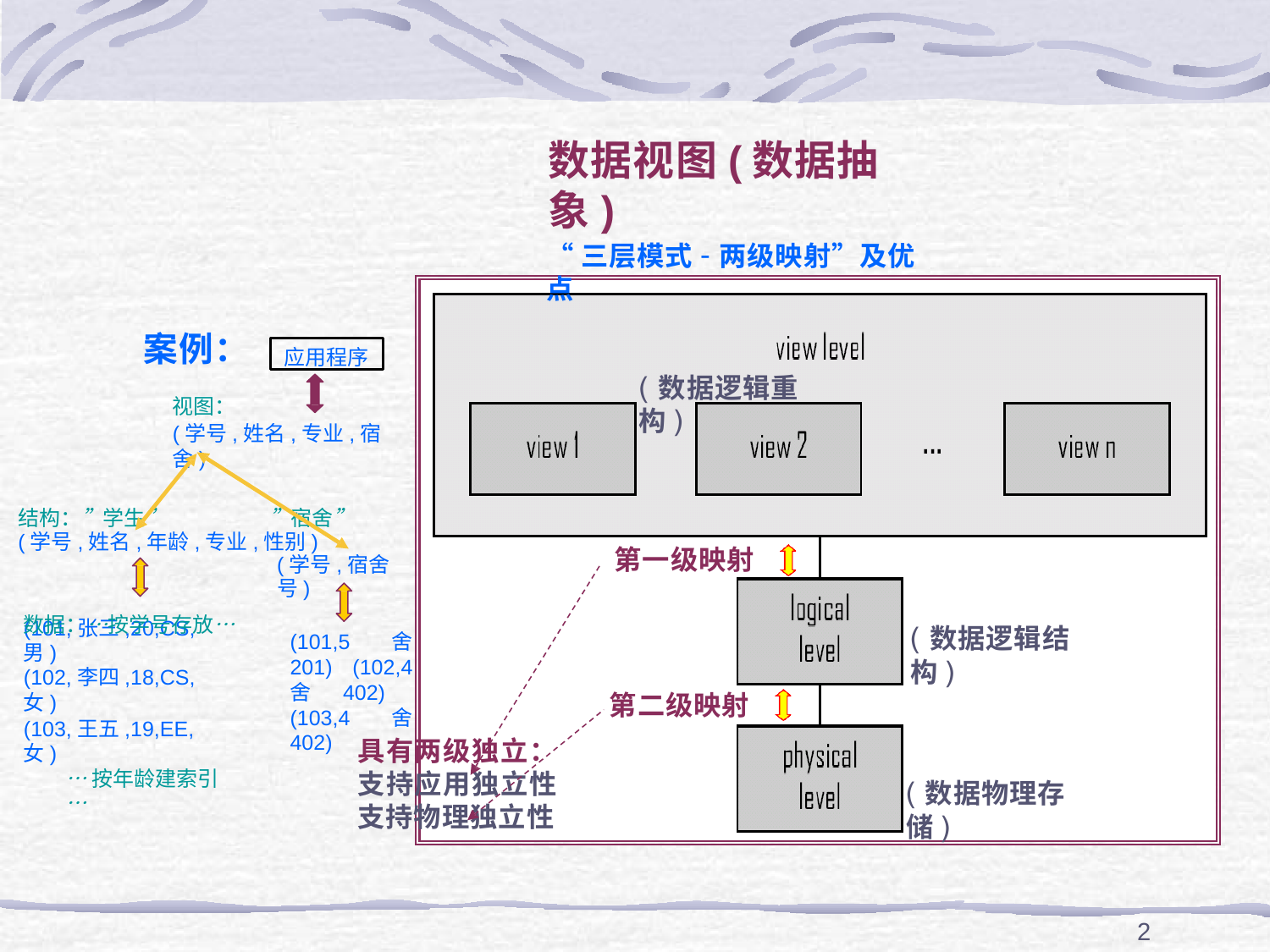

# 数据视图(数据抽象)
“三层模式-两级映射”及优点

案例：
应用程序
(数据逻辑重构)

视图：
(学号,姓名,专业,宿舍)

结构：”学生”	”宿舍”
(学号,姓名,年龄,专业,性别)
(学号,宿舍号)
数据：…按学号存放…
第一级映射

(101,张三,20,CS,男)
(102,李四,18,CS,女)
(103,王五,19,EE,女)
…按年龄建索引…
(数据逻辑结构)
(101,5舍201)  (102,4舍402)  (103,4舍402)
第二级映射

具有两级独立： 支持应用独立性 支持物理独立性
(数据物理存储)

28